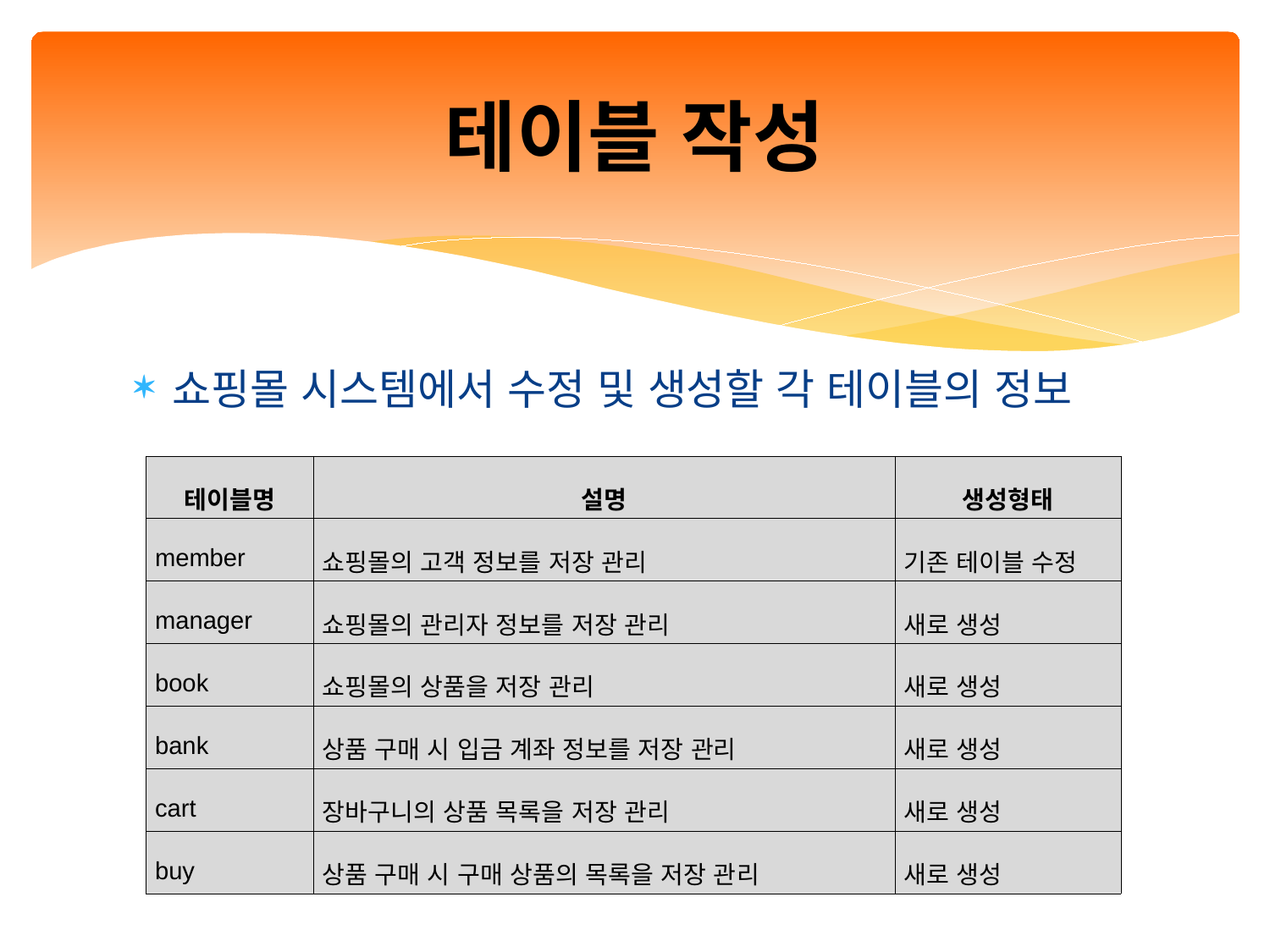

# 테이블 작성
쇼핑몰 시스템에서 수정 및 생성할 각 테이블의 정보

| 테이블명 | 설명 | 생성형태 |
| --- | --- | --- |
| member | 쇼핑몰의 고객 정보를 저장 관리 | 기존 테이블 수정 |
| manager | 쇼핑몰의 관리자 정보를 저장 관리 | 새로 생성 |
| book | 쇼핑몰의 상품을 저장 관리 | 새로 생성 |
| bank | 상품 구매 시 입금 계좌 정보를 저장 관리 | 새로 생성 |
| cart | 장바구니의 상품 목록을 저장 관리 | 새로 생성 |
| buy | 상품 구매 시 구매 상품의 목록을 저장 관리 | 새로 생성 |